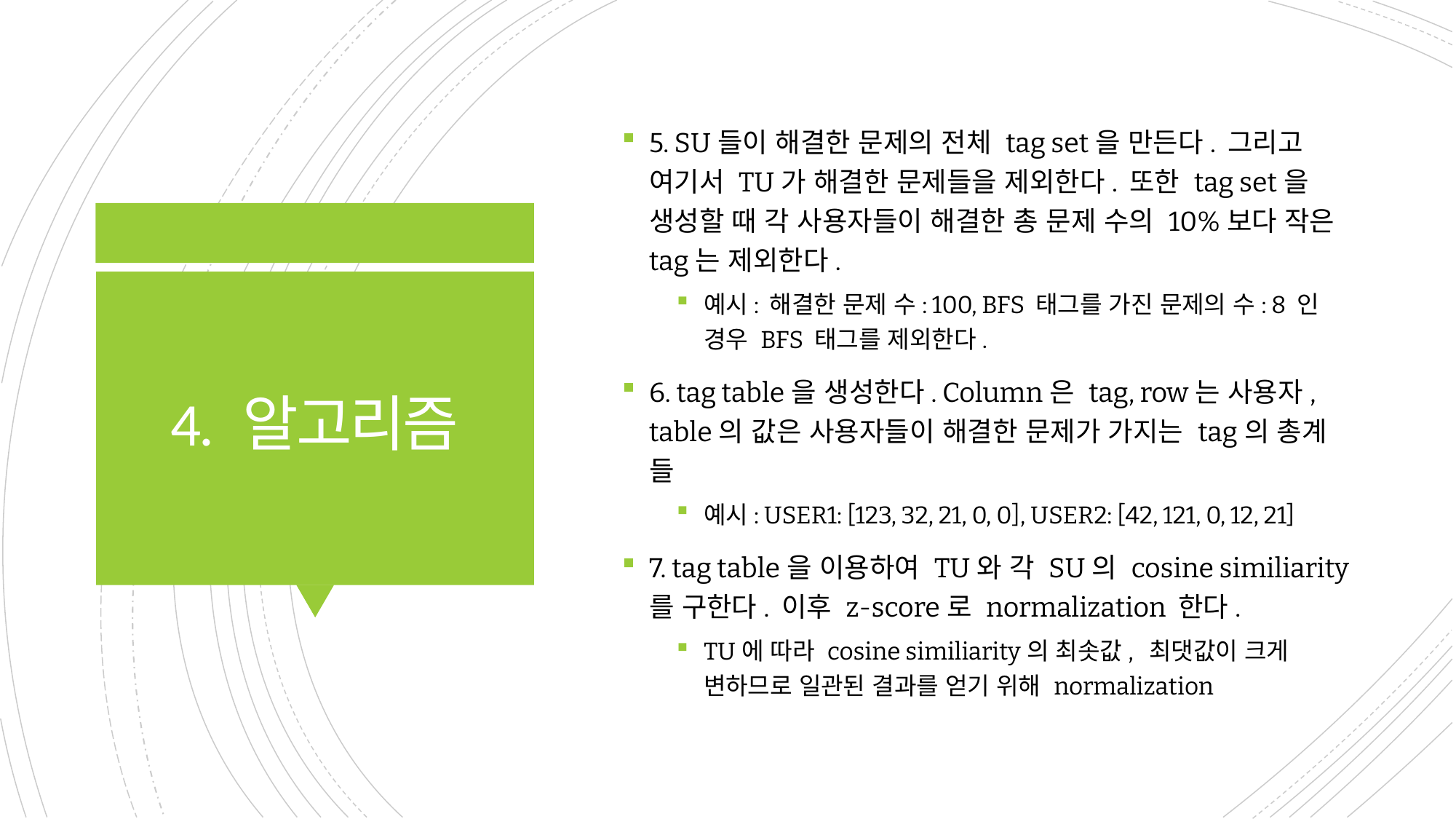

5. SU들이 해결한 문제의 전체 tag set을 만든다. 그리고 여기서 TU가 해결한 문제들을 제외한다. 또한 tag set을 생성할 때 각 사용자들이 해결한 총 문제 수의 10%보다 작은 tag는 제외한다.
예시: 해결한 문제 수: 100, BFS 태그를 가진 문제의 수: 8 인 경우 BFS 태그를 제외한다.
6. tag table을 생성한다. Column은 tag, row는 사용자, table의 값은 사용자들이 해결한 문제가 가지는 tag의 총계 들
예시: USER1: [123, 32, 21, 0, 0], USER2: [42, 121, 0, 12, 21]
7. tag table을 이용하여 TU와 각 SU의 cosine similiarity를 구한다. 이후 z-score로 normalization 한다.
TU에 따라 cosine similiarity의 최솟값,  최댓값이 크게 변하므로 일관된 결과를 얻기 위해 normalization
# 4. 알고리즘